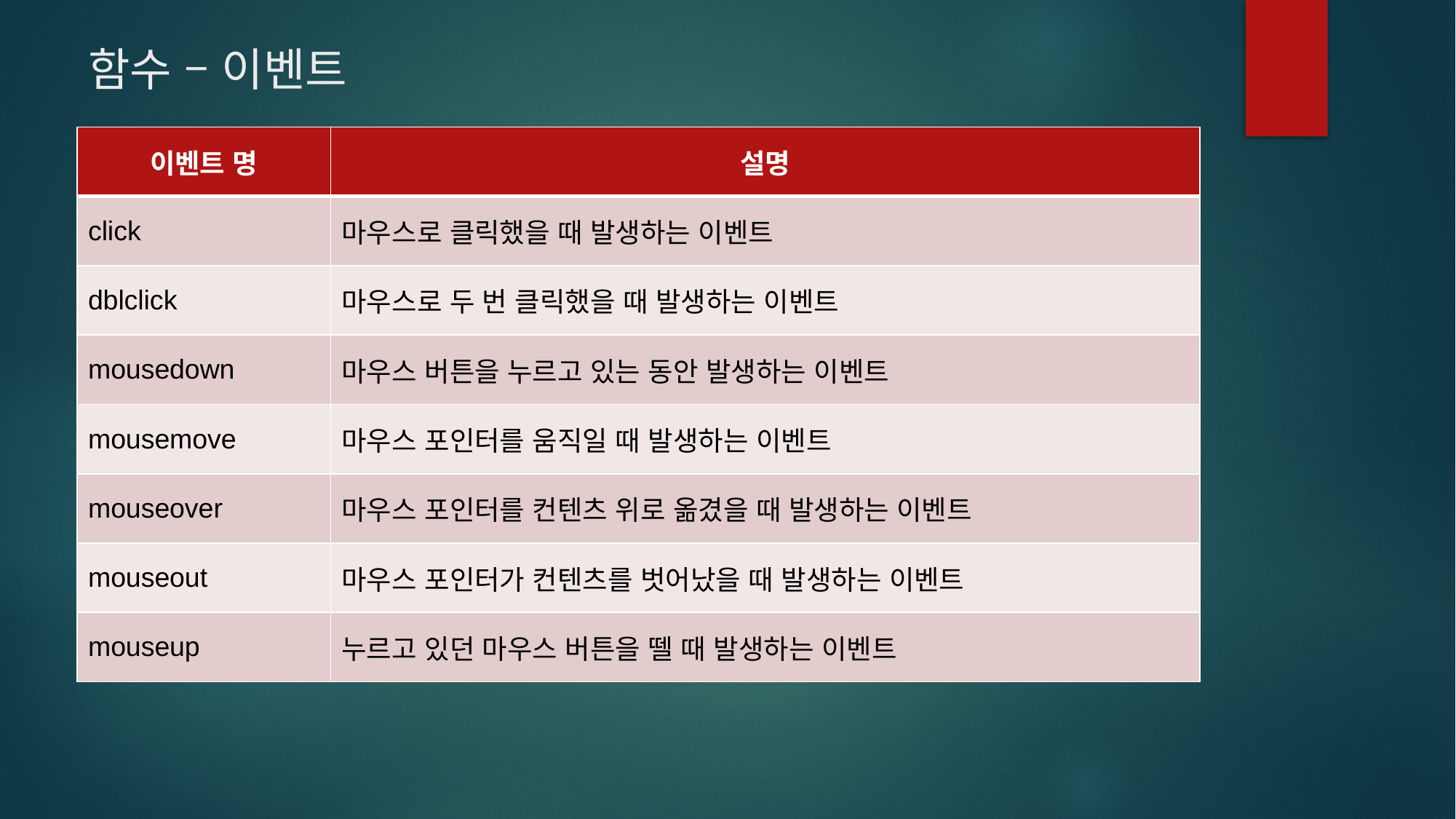

# 함수 – 이벤트
| 이벤트 명 | 설명 |
| --- | --- |
| click | 마우스로 클릭했을 때 발생하는 이벤트 |
| dblclick | 마우스로 두 번 클릭했을 때 발생하는 이벤트 |
| mousedown | 마우스 버튼을 누르고 있는 동안 발생하는 이벤트 |
| mousemove | 마우스 포인터를 움직일 때 발생하는 이벤트 |
| mouseover | 마우스 포인터를 컨텐츠 위로 옮겼을 때 발생하는 이벤트 |
| mouseout | 마우스 포인터가 컨텐츠를 벗어났을 때 발생하는 이벤트 |
| mouseup | 누르고 있던 마우스 버튼을 뗄 때 발생하는 이벤트 |